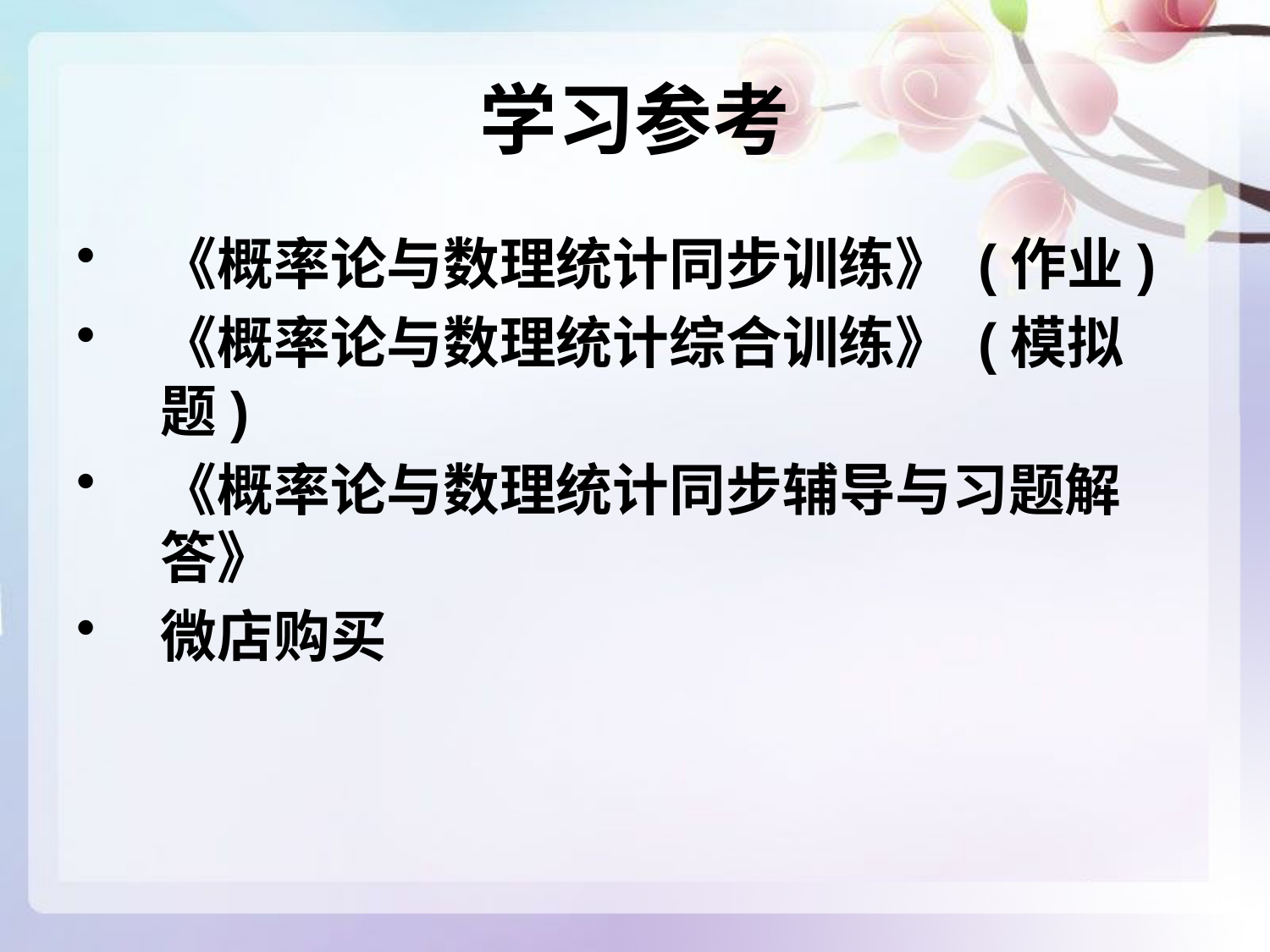

# 学习参考
《概率论与数理统计同步训练》 (作业)
《概率论与数理统计综合训练》 (模拟题)
《概率论与数理统计同步辅导与习题解答》
微店购买